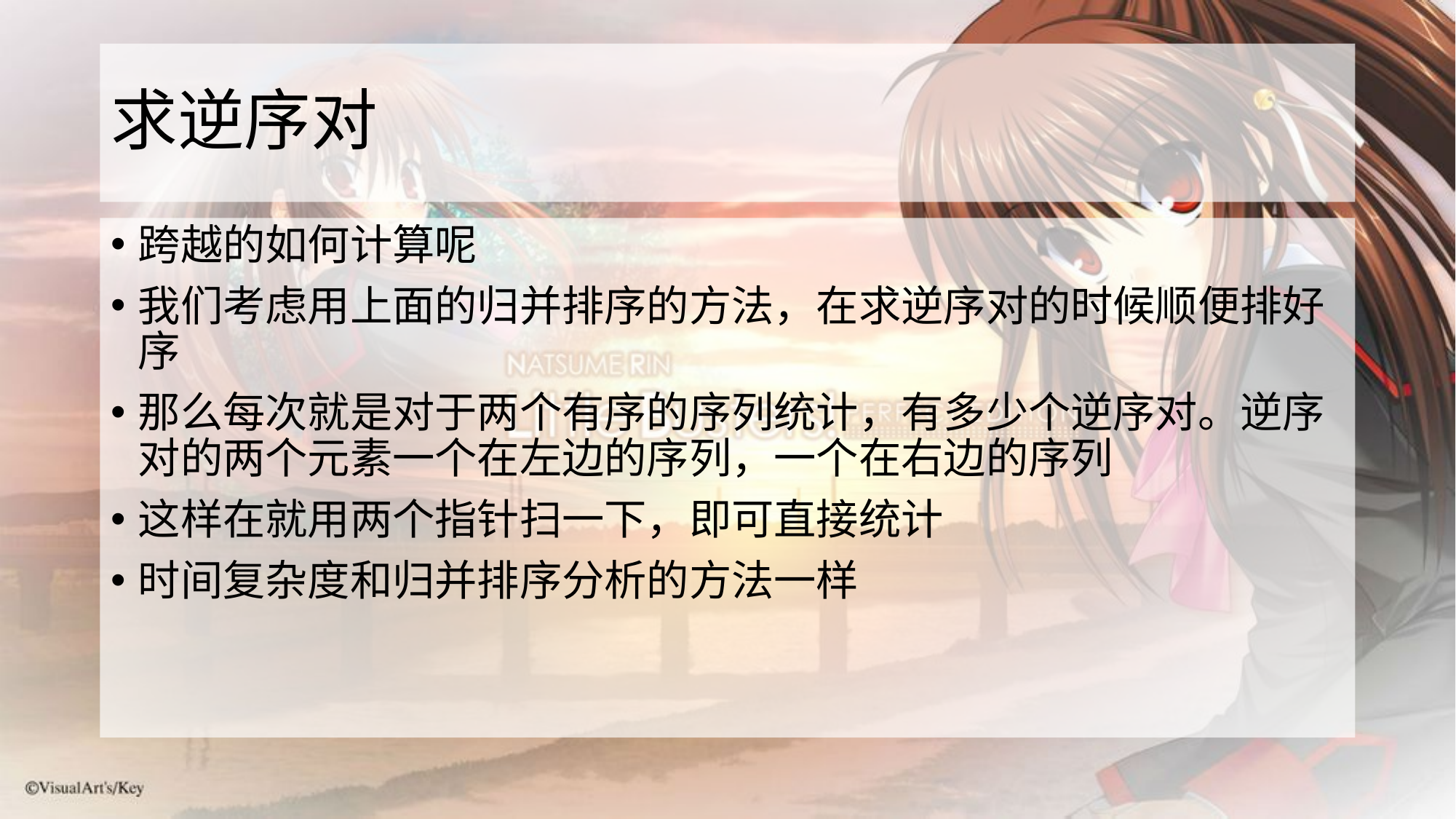

# 求逆序对
跨越的如何计算呢
我们考虑用上面的归并排序的方法，在求逆序对的时候顺便排好序
那么每次就是对于两个有序的序列统计，有多少个逆序对。逆序对的两个元素一个在左边的序列，一个在右边的序列
这样在就用两个指针扫一下，即可直接统计
时间复杂度和归并排序分析的方法一样